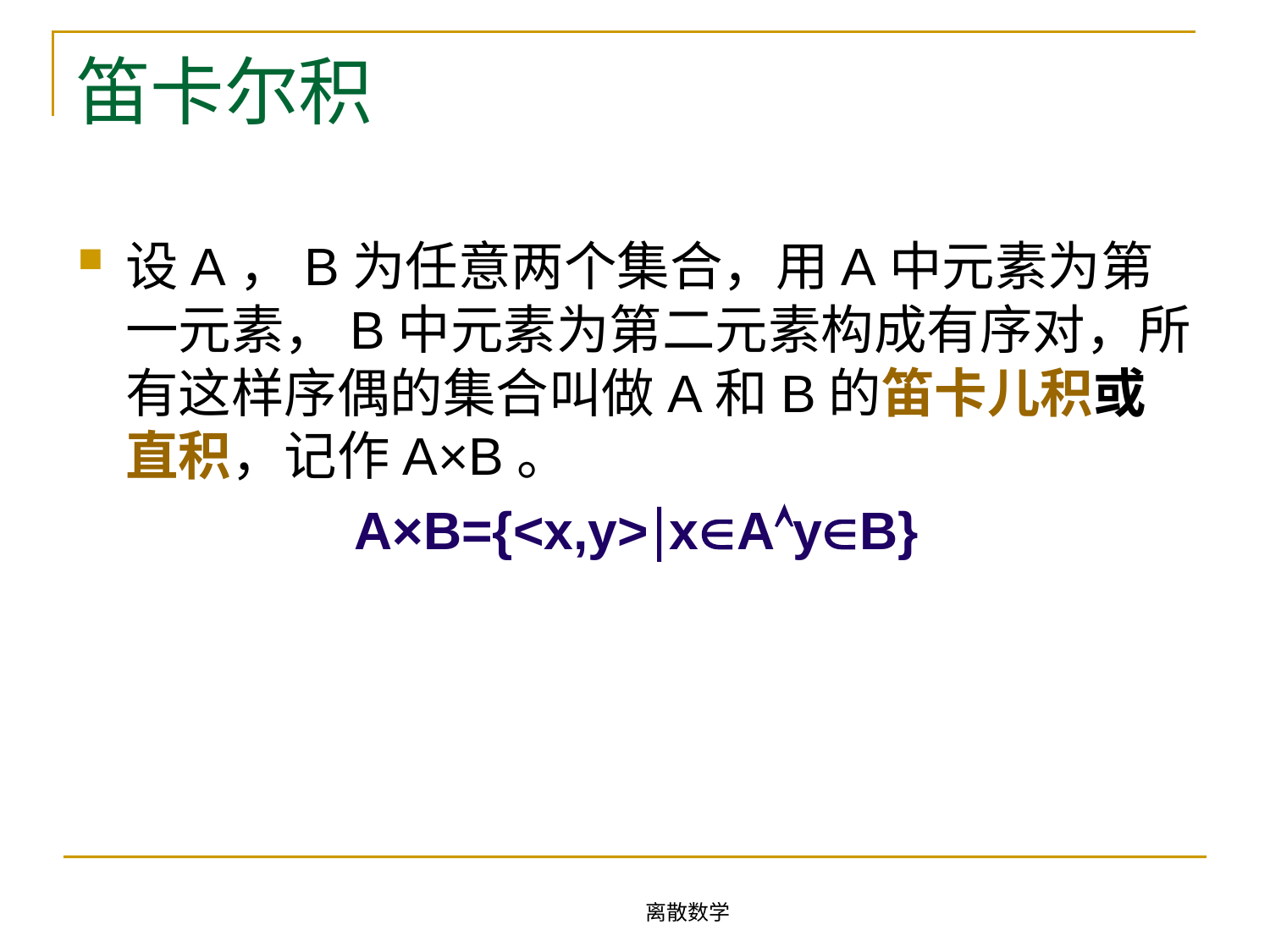

# 笛卡尔积
设A，B为任意两个集合，用A中元素为第一元素，B中元素为第二元素构成有序对，所有这样序偶的集合叫做A和B的笛卡儿积或直积，记作A×B。
A×B={<x,y>|x∈A∧y∈B}

离散数学
39